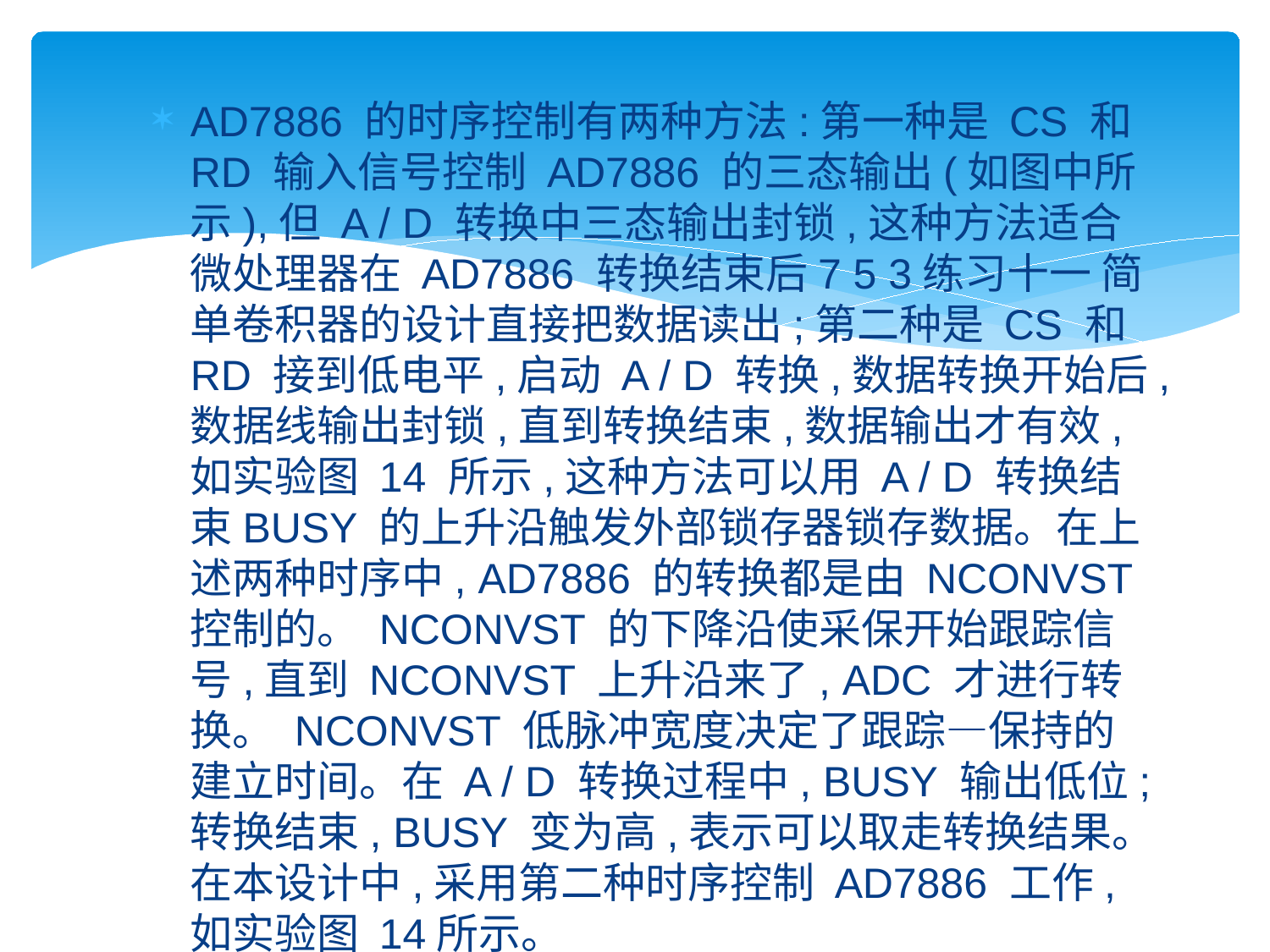

#
AD7886 的时序控制有两种方法:第一种是 CS 和 RD 输入信号控制 AD7886 的三态输出(如图中所示),但 A / D 转换中三态输出封锁,这种方法适合微处理器在 AD7886 转换结束后7 5 3练习十一 简单卷积器的设计直接把数据读出;第二种是 CS 和 RD 接到低电平,启动 A / D 转换,数据转换开始后,数据线输出封锁,直到转换结束,数据输出才有效,如实验图 14 所示,这种方法可以用 A / D 转换结束BUSY 的上升沿触发外部锁存器锁存数据。在上述两种时序中, AD7886 的转换都是由 NCONVST 控制的。 NCONVST 的下降沿使采保开始跟踪信号,直到 NCONVST 上升沿来了, ADC 才进行转换。 NCONVST 低脉冲宽度决定了跟踪—保持的建立时间。在 A / D 转换过程中, BUSY 输出低位;转换结束, BUSY 变为高,表示可以取走转换结果。在本设计中,采用第二种时序控制 AD7886 工作,如实验图 14所示。